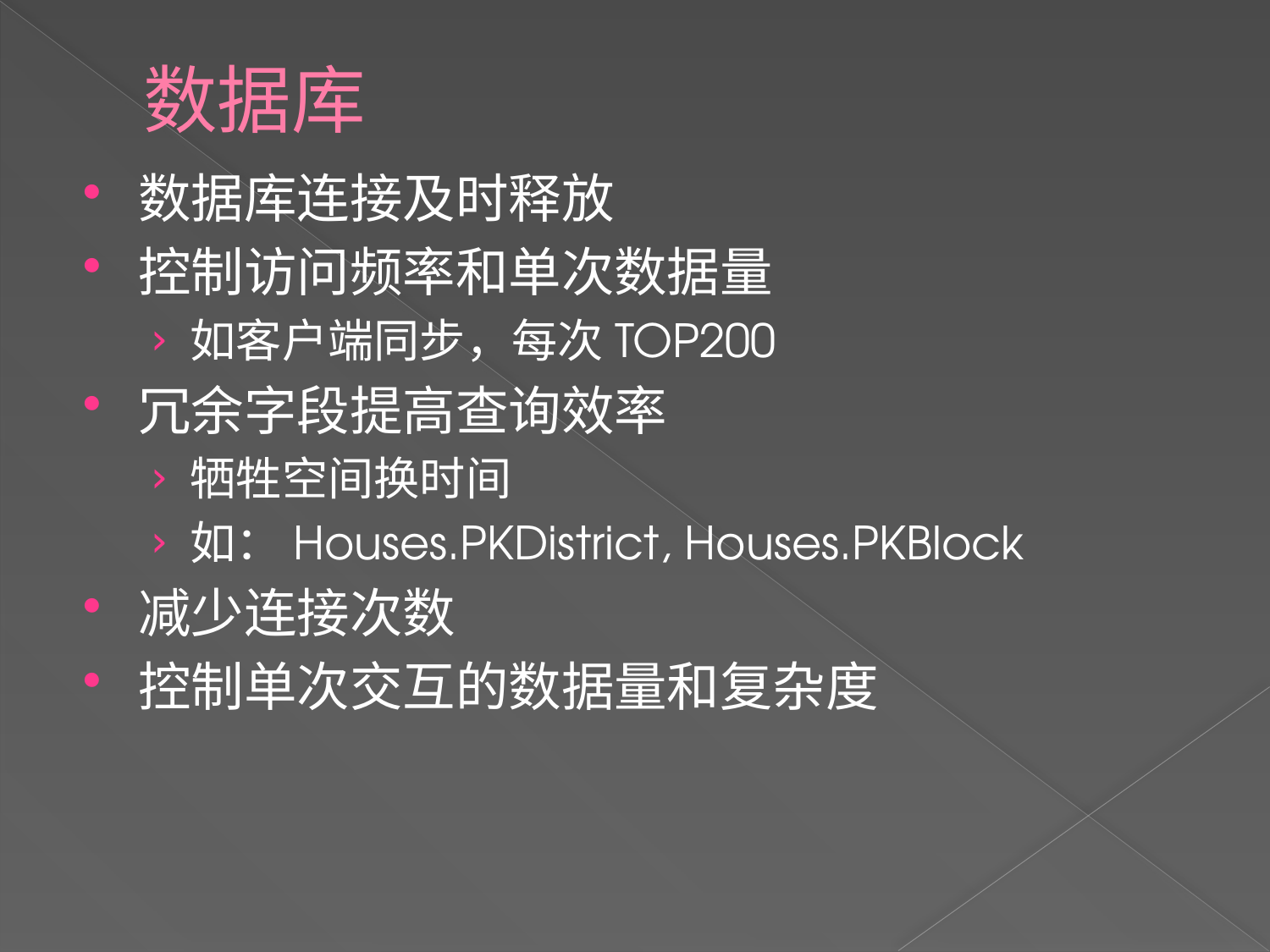

# 数据库
数据库连接及时释放
控制访问频率和单次数据量
如客户端同步，每次TOP200
冗余字段提高查询效率
牺牲空间换时间
如：Houses.PKDistrict, Houses.PKBlock
减少连接次数
控制单次交互的数据量和复杂度